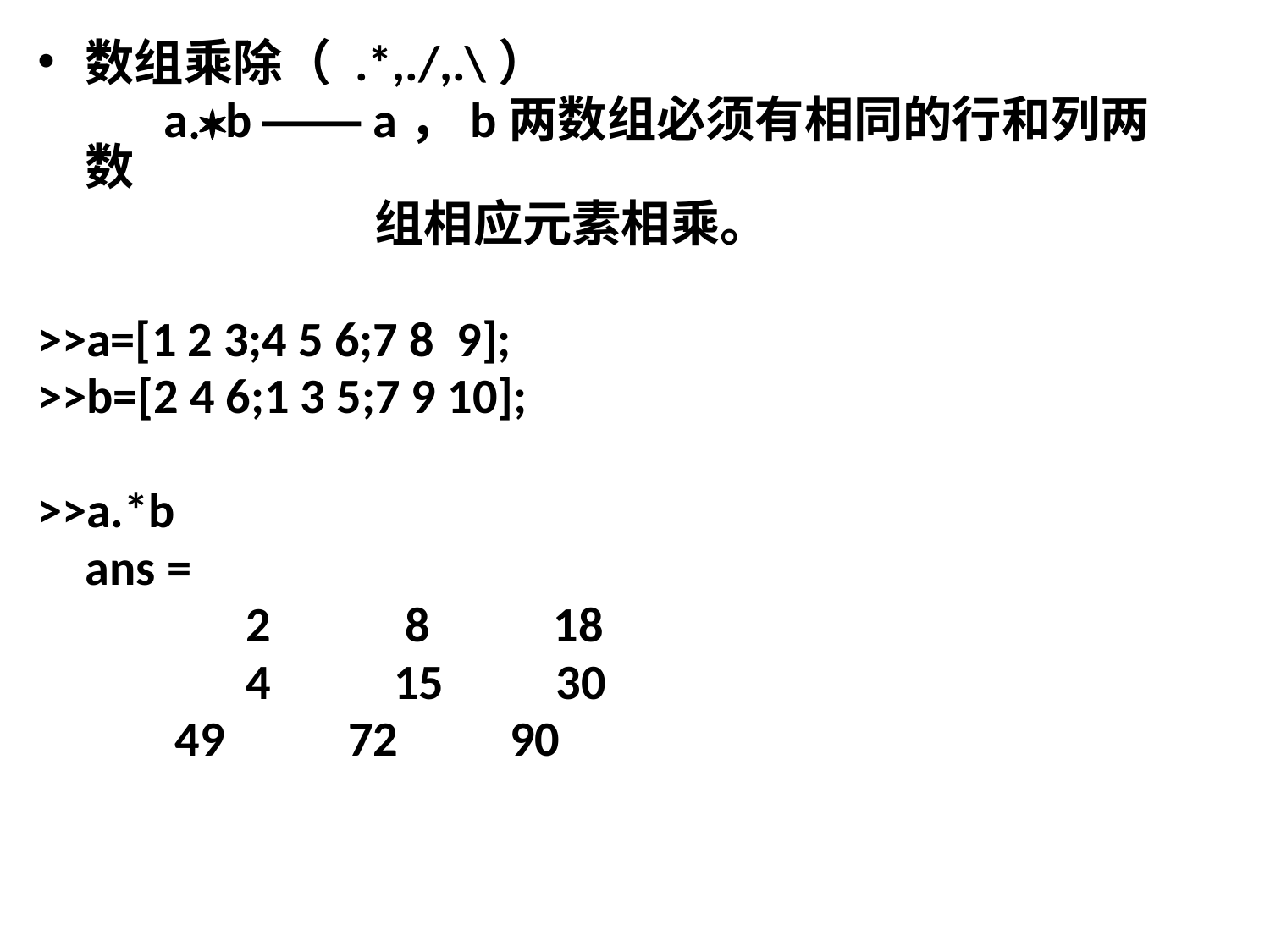

数组乘除（ .*,./,.\）
	       a.∗b —— a，b两数组必须有相同的行和列两数
                             组相应元素相乘。

>>a=[1 2 3;4 5 6;7 8  9];
>>b=[2 4 6;1 3 5;7 9 10];

>>a.*b
	ans =
   		   2            8           18
     	   4           15          30
    	        49           72          90